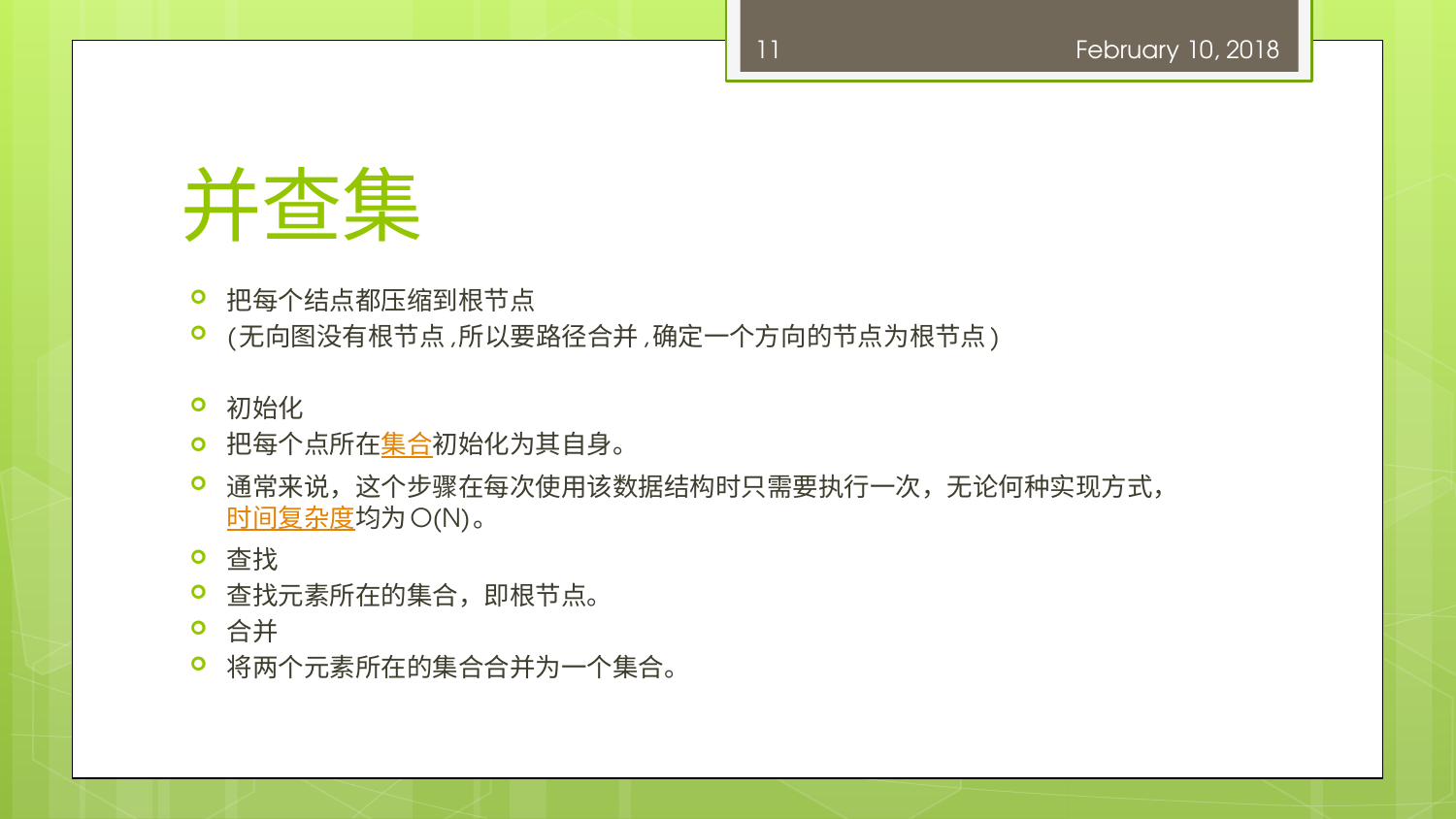

11
February 10, 2018
# 并查集
把每个结点都压缩到根节点
(无向图没有根节点,所以要路径合并,确定一个方向的节点为根节点)

初始化
把每个点所在集合初始化为其自身。
通常来说，这个步骤在每次使用该数据结构时只需要执行一次，无论何种实现方式，时间复杂度均为O(N)。
查找
查找元素所在的集合，即根节点。
合并
将两个元素所在的集合合并为一个集合。